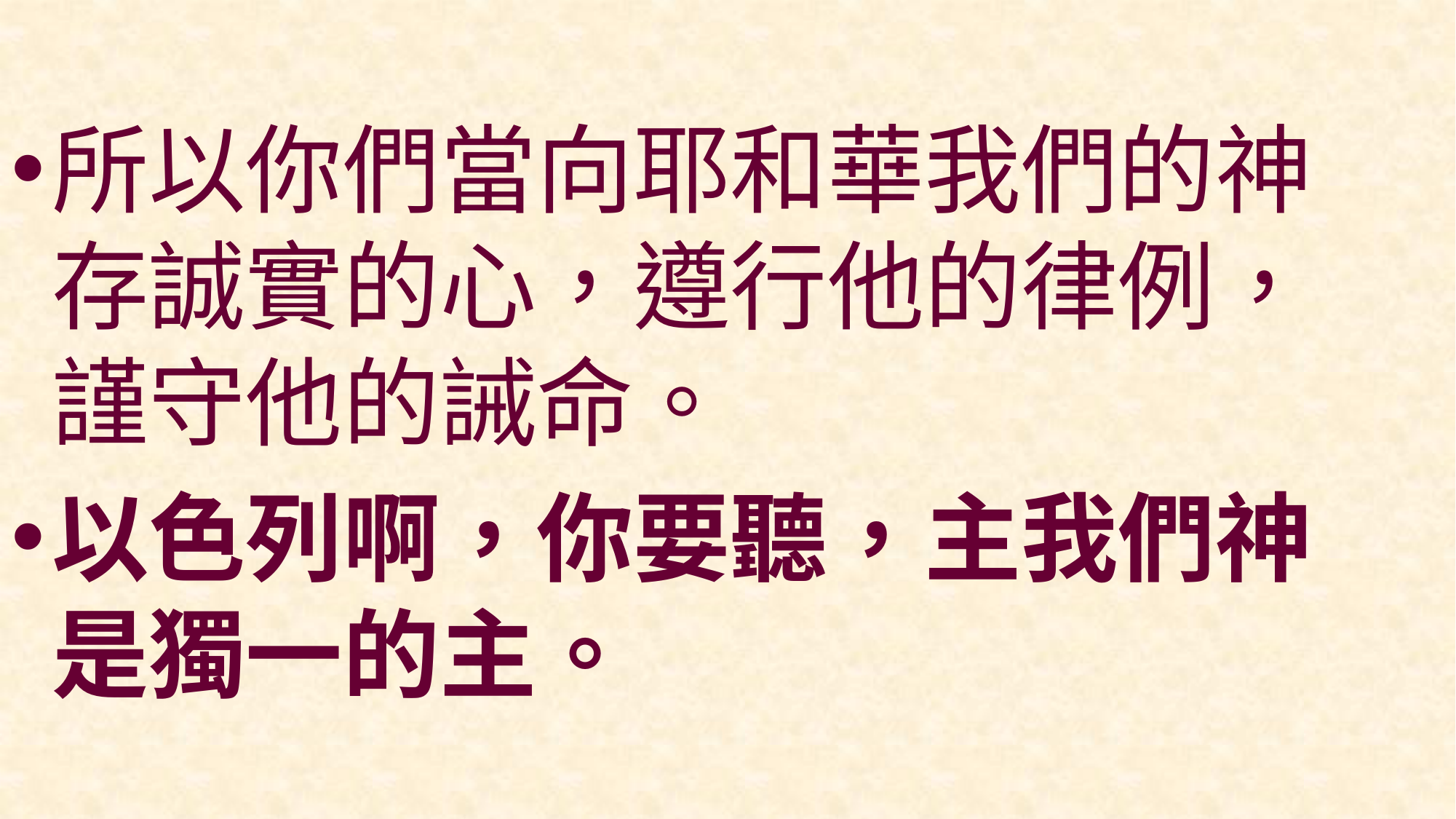

所以你們當向耶和華我們的神存誠實的心，遵行他的律例，謹守他的誡命。
以色列啊，你要聽，主我們神是獨一的主。